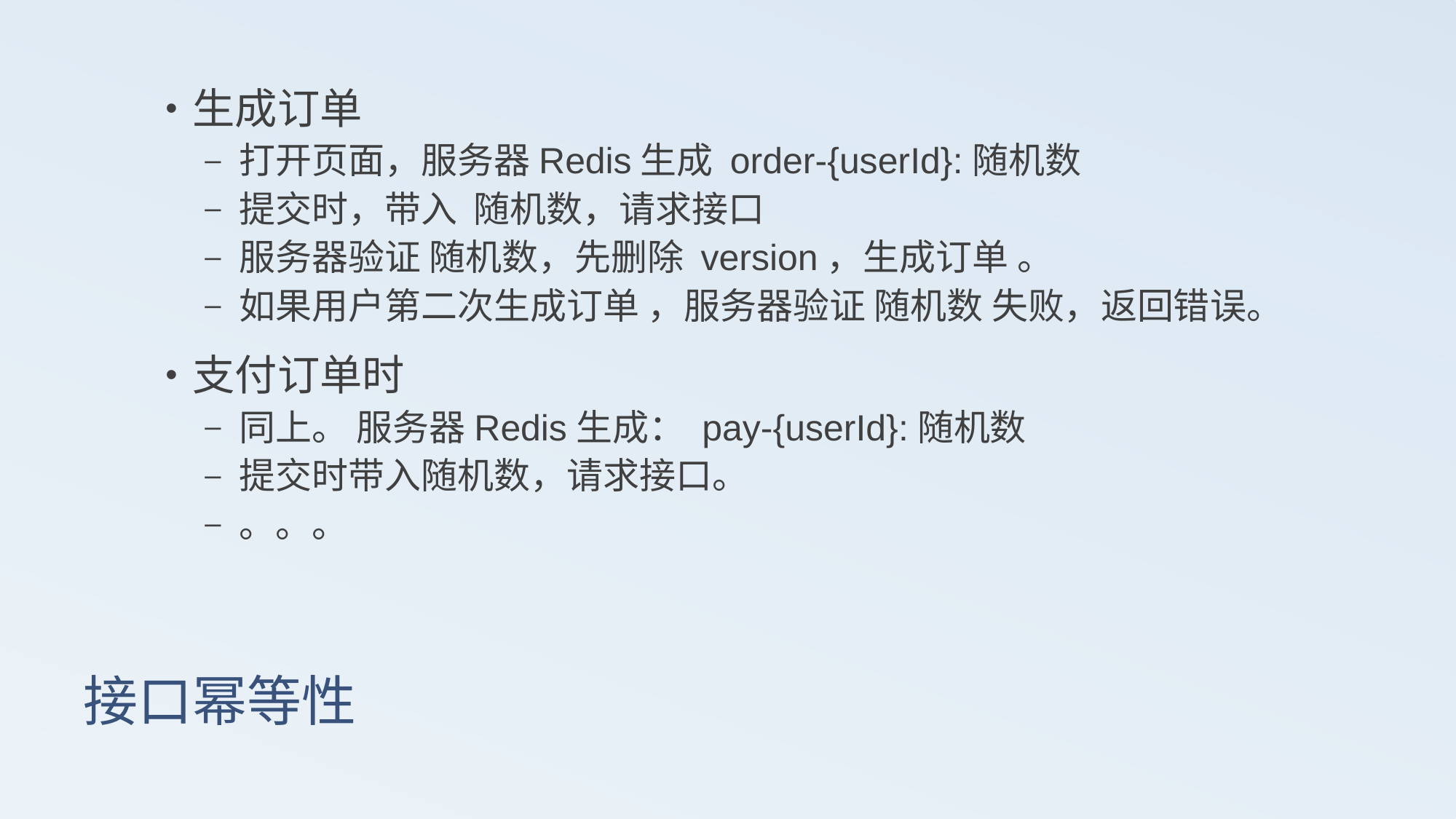

生成订单
打开页面，服务器Redis生成 order-{userId}:随机数
提交时，带入  随机数，请求接口
服务器验证 随机数，先删除 version，生成订单 。
如果用户第二次生成订单 ，服务器验证 随机数 失败，返回错误。
支付订单时
同上。 服务器Redis生成： pay-{userId}:随机数
提交时带入随机数，请求接口。
。。。
# 接口幂等性